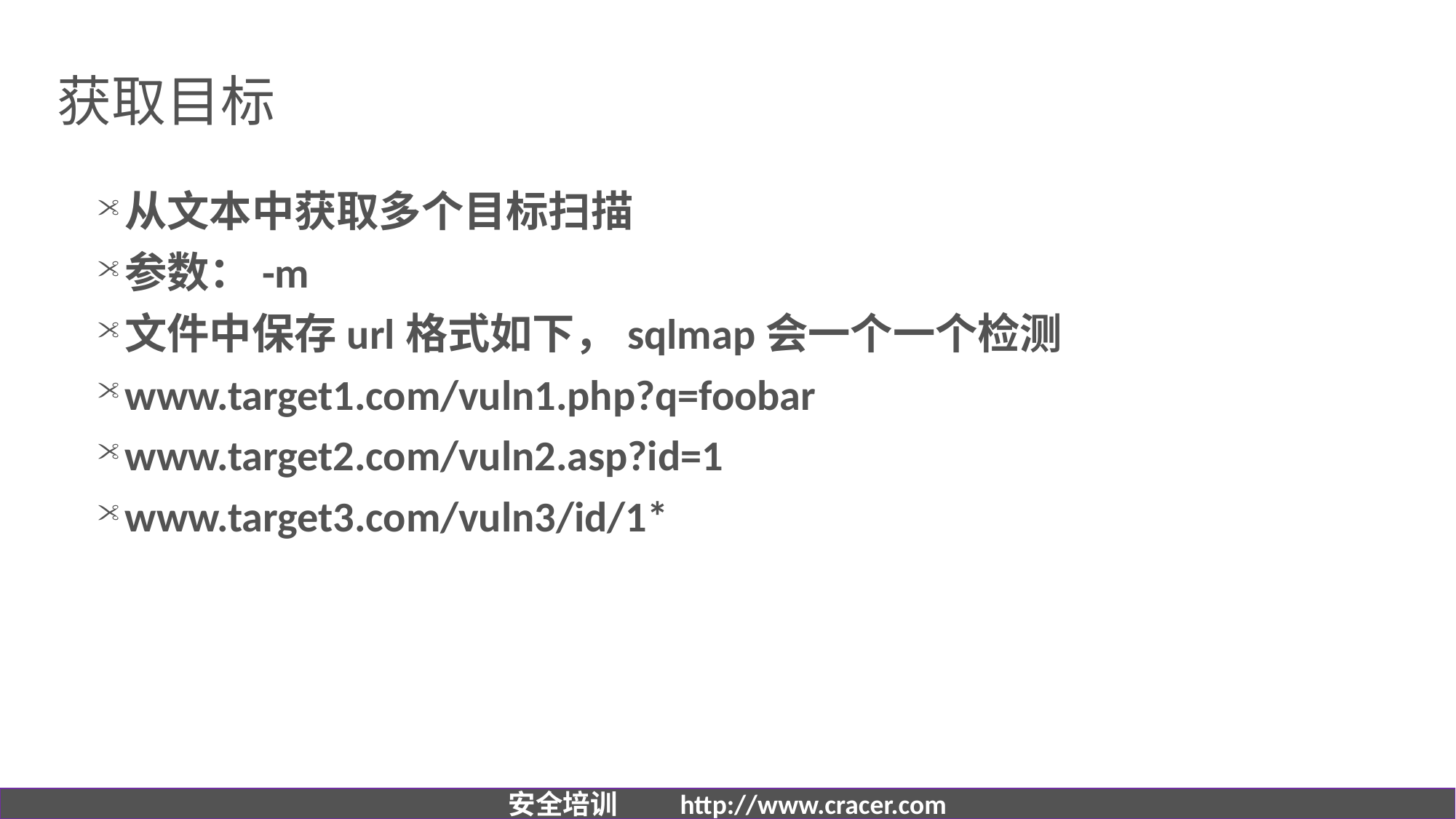

# 获取目标
从文本中获取多个目标扫描
参数：-m
文件中保存url格式如下，sqlmap会一个一个检测
www.target1.com/vuln1.php?q=foobar
www.target2.com/vuln2.asp?id=1
www.target3.com/vuln3/id/1*